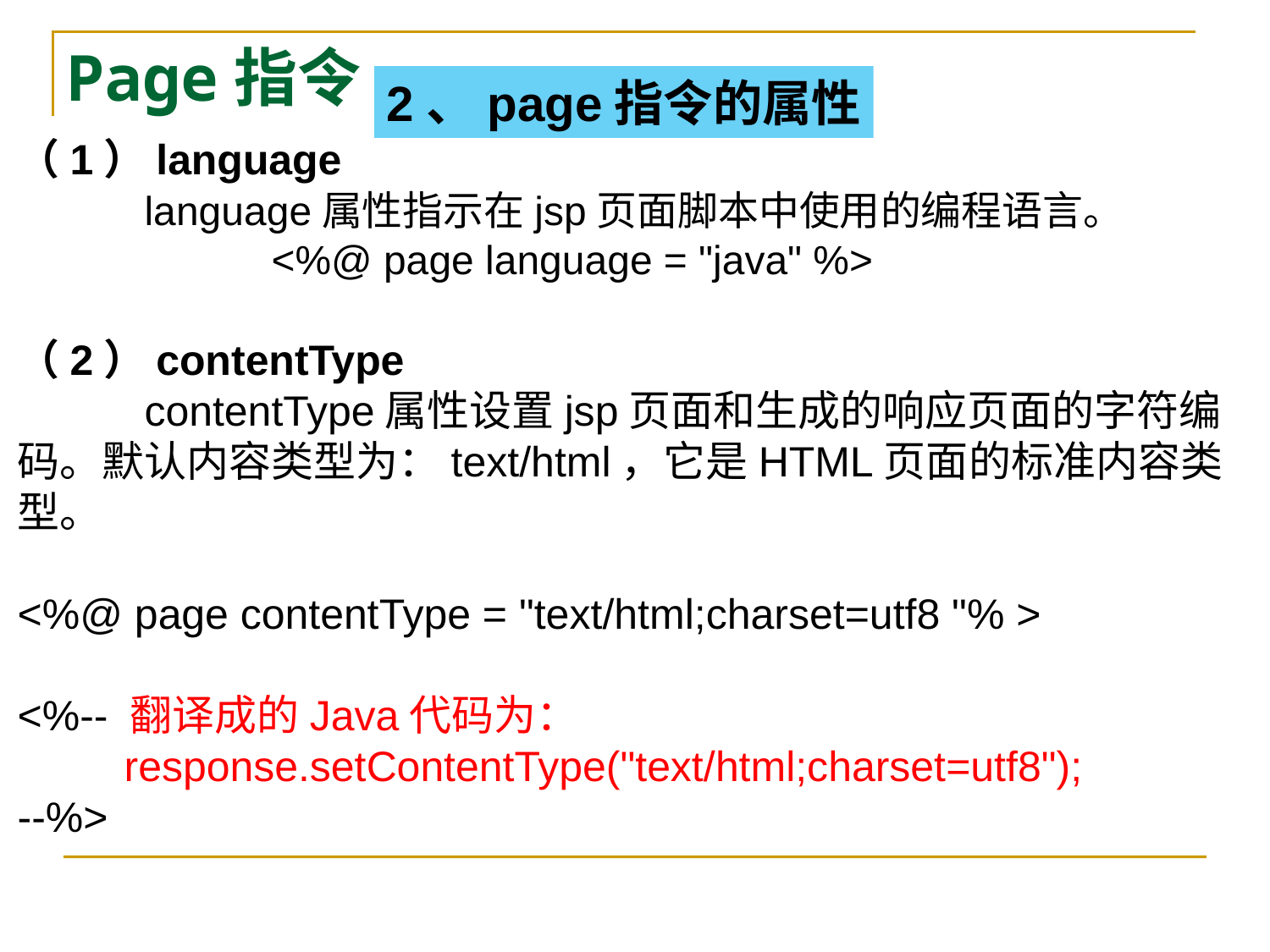

# Page指令
2、page指令的属性
（1）language
	language属性指示在jsp页面脚本中使用的编程语言。
		<%@ page language = "java" %>

（2）contentType
	contentType属性设置jsp页面和生成的响应页面的字符编码。默认内容类型为：text/html，它是HTML页面的标准内容类型。

<%@ page contentType = "text/html;charset=utf8 "% >

<%-- 翻译成的Java代码为：
         response.setContentType("text/html;charset=utf8");
--%>